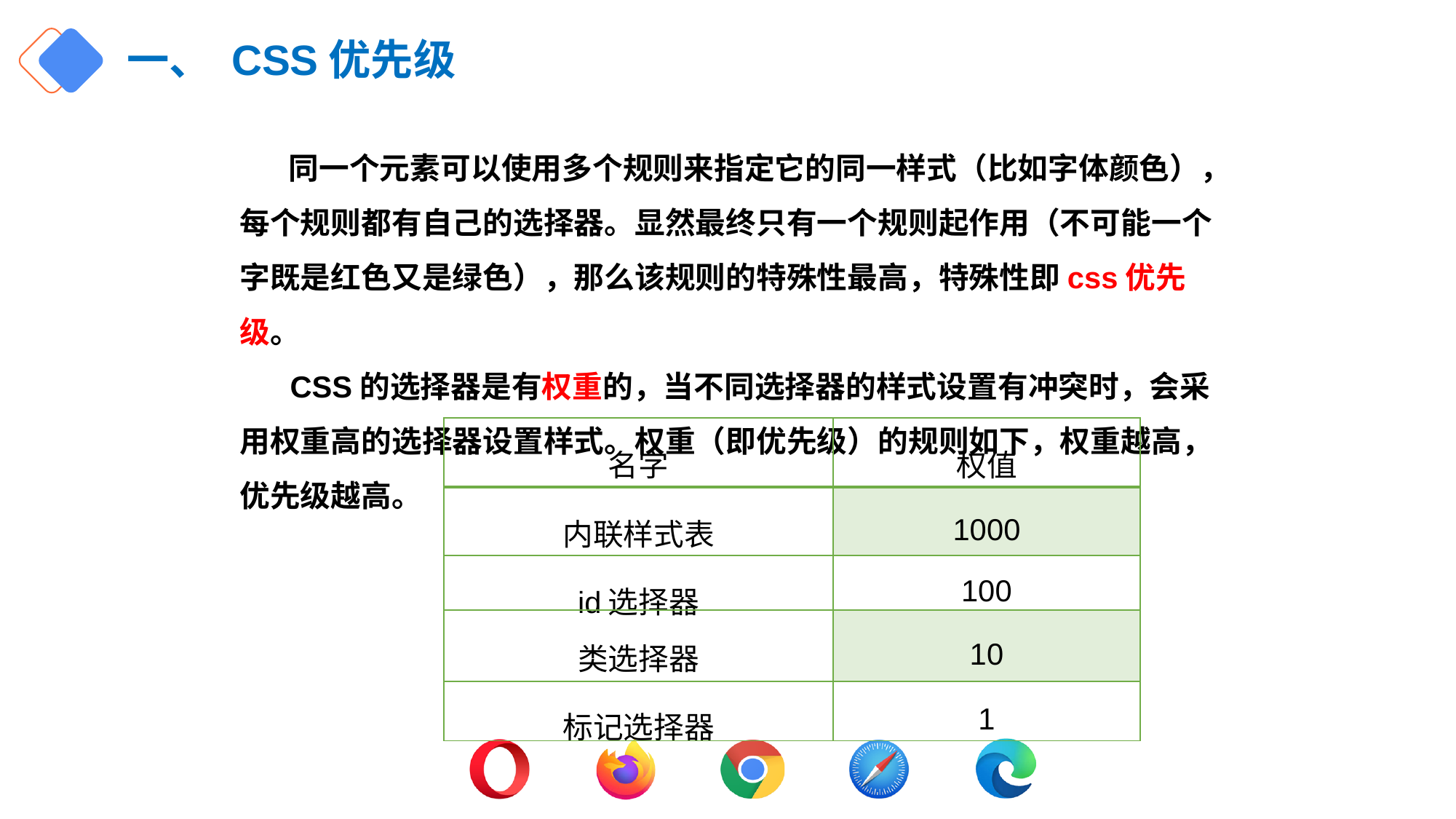

# 一、 CSS优先级
      同一个元素可以使用多个规则来指定它的同一样式（比如字体颜色），每个规则都有自己的选择器。显然最终只有一个规则起作用（不可能一个字既是红色又是绿色），那么该规则的特殊性最高，特殊性即css优先级。
      CSS的选择器是有权重的，当不同选择器的样式设置有冲突时，会采用权重高的选择器设置样式。权重（即优先级）的规则如下，权重越高，优先级越高。
| 名字 | 权值 |
| --- | --- |
| 内联样式表 | 1000 |
| id选择器 | 100 |
| 类选择器 | 10 |
| 标记选择器 | 1 |